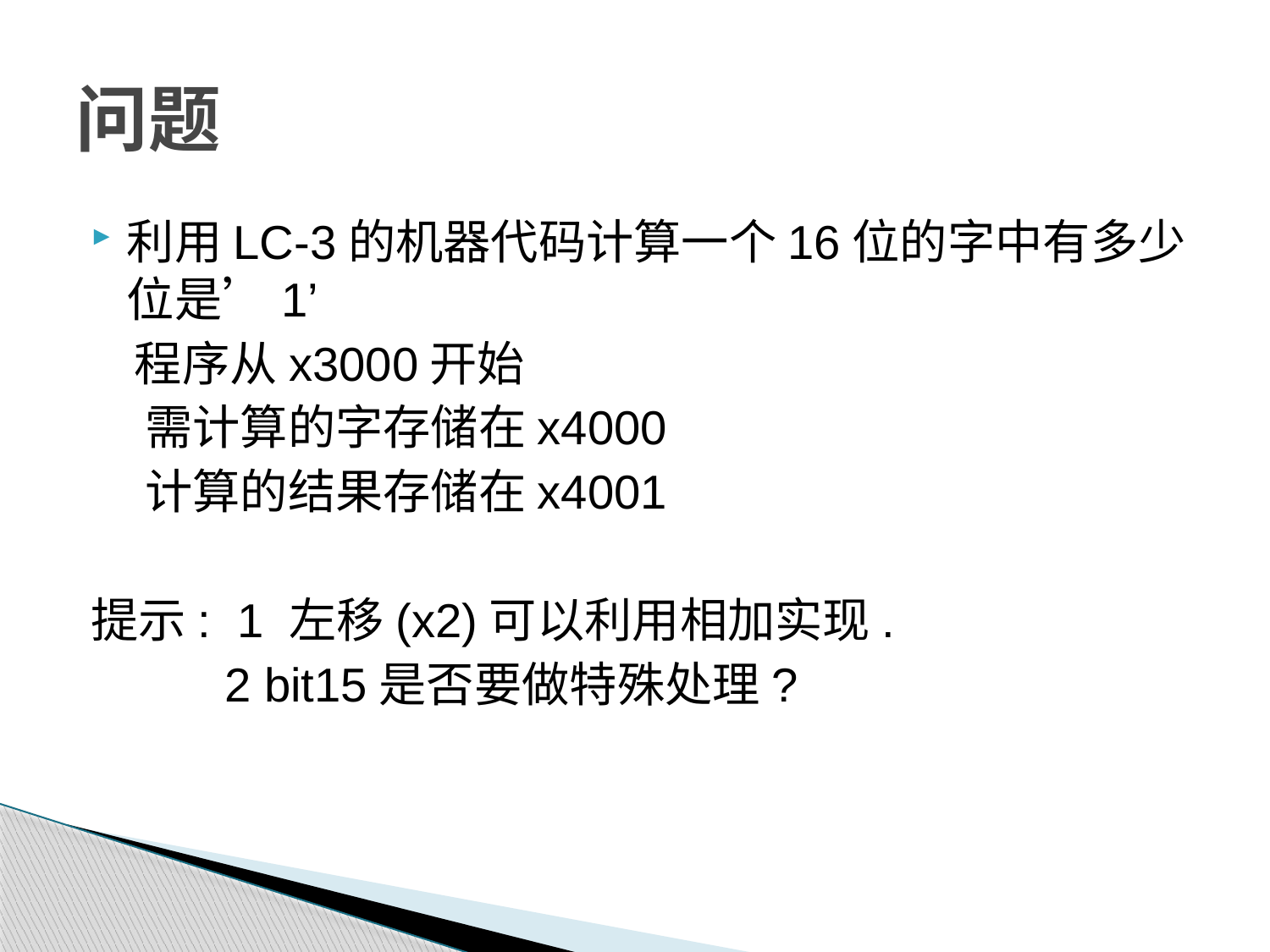

# 问题
利用LC-3的机器代码计算一个16位的字中有多少位是’1’
   程序从x3000开始
    需计算的字存储在x4000
    计算的结果存储在x4001

提示:  1 左移(x2)可以利用相加实现.
          2 bit15是否要做特殊处理?